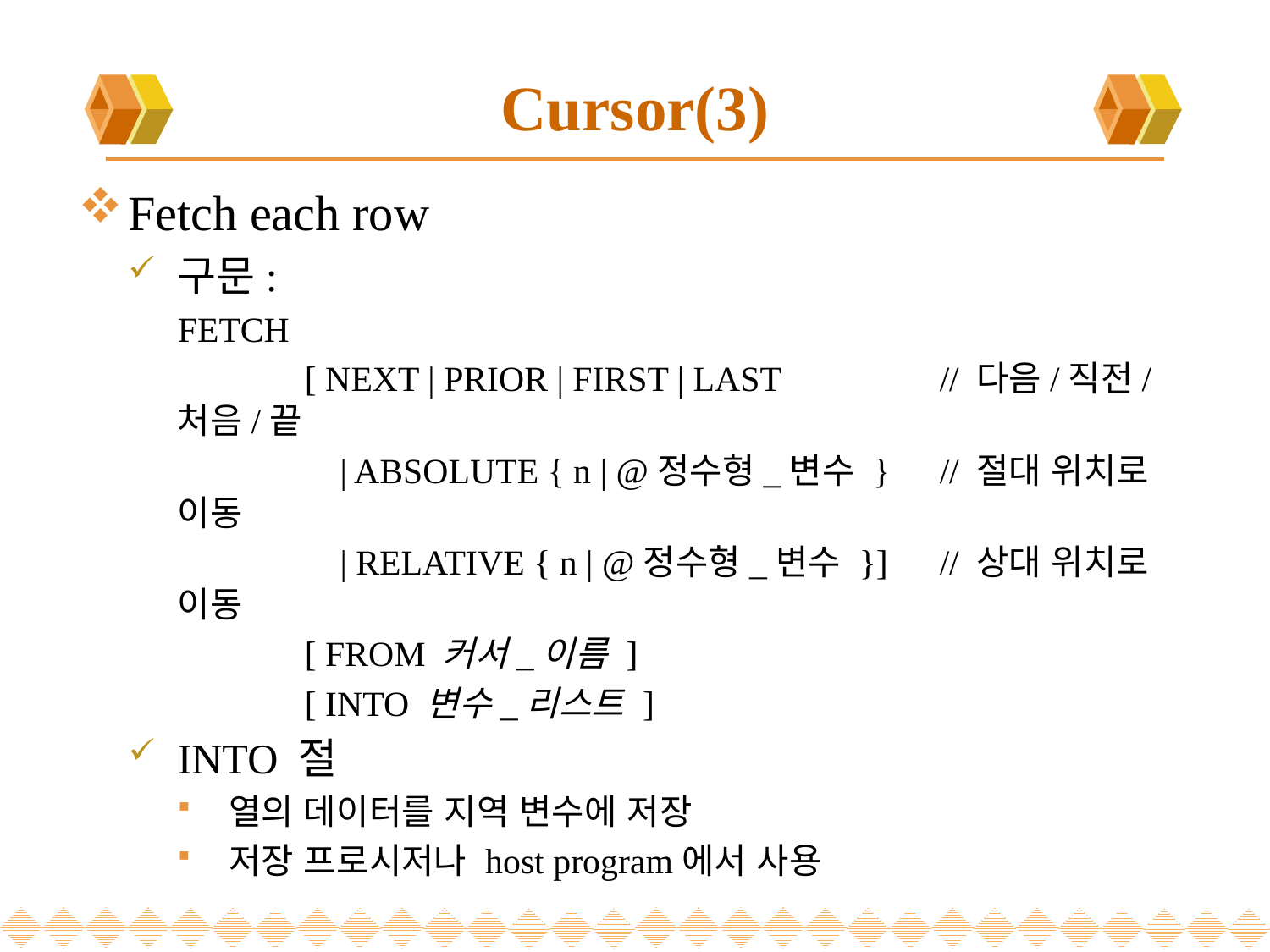

# Cursor(3)
Fetch each row
구문:
FETCH
	[ NEXT | PRIOR | FIRST | LAST		// 다음/직전/처음/끝
	    | ABSOLUTE { n | @정수형_변수 }	// 절대 위치로 이동
	    | RELATIVE { n | @정수형_변수 }]	// 상대 위치로 이동
	[ FROM 커서_이름 ]
	[ INTO 변수_리스트 ]
INTO 절
열의 데이터를 지역 변수에 저장
저장 프로시저나 host program에서 사용